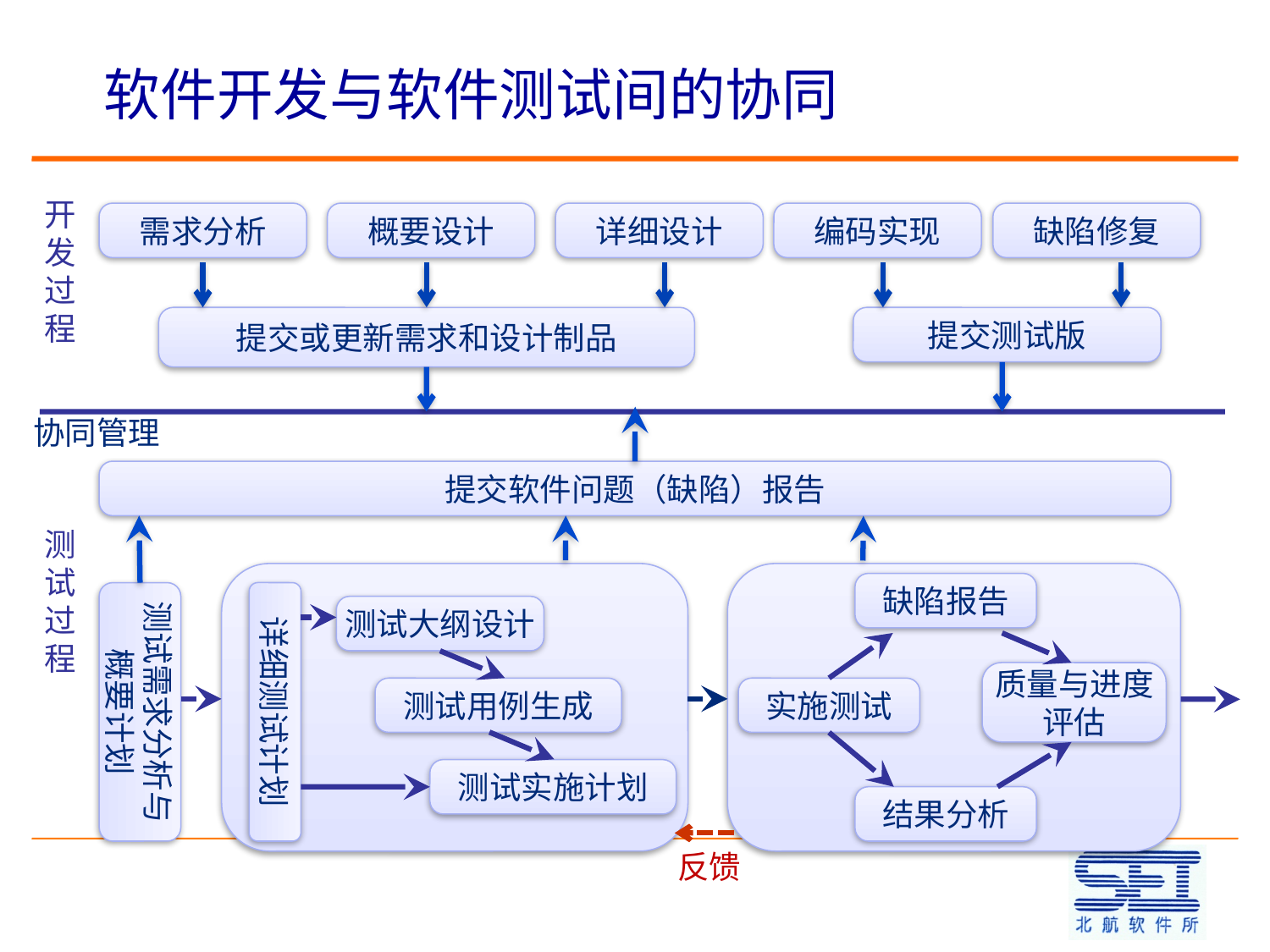

# 软件开发与软件测试间的协同
开发过程
需求分析
概要设计
详细设计
编码实现
缺陷修复
提交或更新需求和设计制品
提交测试版
协同管理

提交软件问题（缺陷）报告
测试过程
测

缺陷报告
测试大纲设计

质量与进度
评估
测试需求分析与
概要计划
测试用例生成
实施测试
详细测试计划

测试实施计划
结果分析

反馈